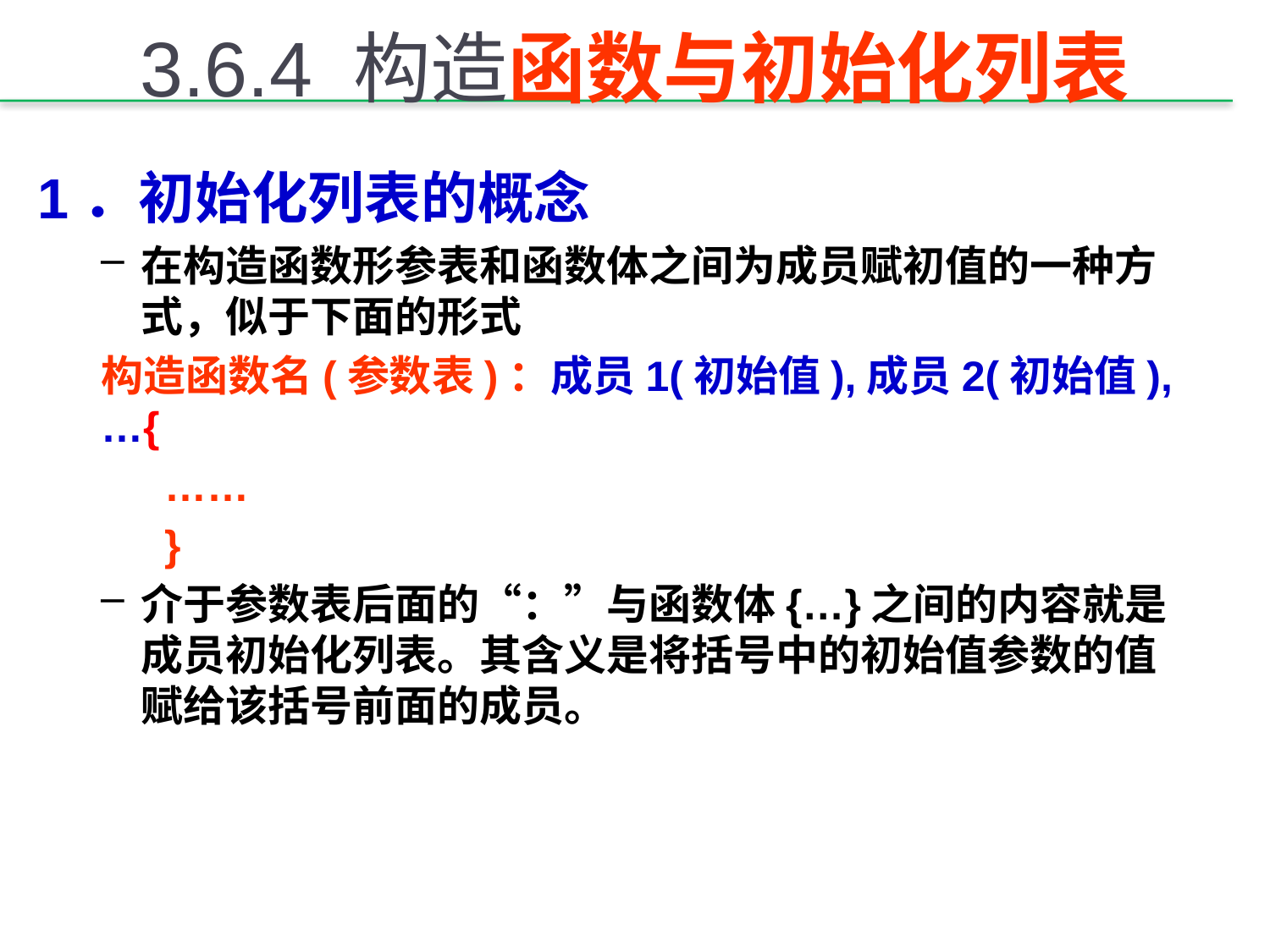

# 3.6.4 构造函数与初始化列表
1．初始化列表的概念
在构造函数形参表和函数体之间为成员赋初值的一种方式，似于下面的形式
构造函数名(参数表)：成员1(初始值),成员2(初始值),…{
……
}
介于参数表后面的“：”与函数体{…}之间的内容就是成员初始化列表。其含义是将括号中的初始值参数的值赋给该括号前面的成员。